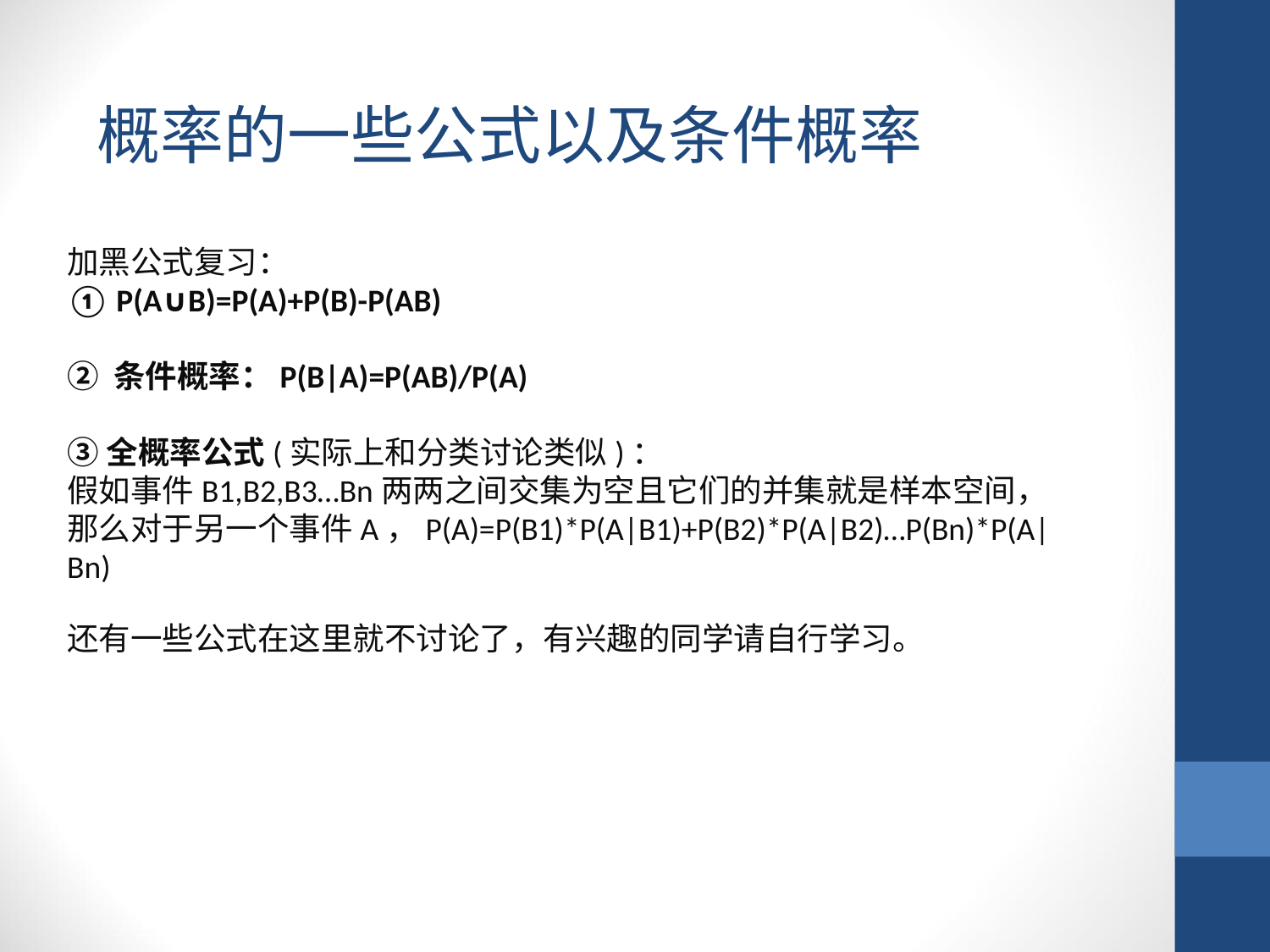

概率的一些公式以及条件概率
加黑公式复习：
① P(A∪B)=P(A)+P(B)-P(AB)

② 条件概率：P(B|A)=P(AB)/P(A)

③全概率公式(实际上和分类讨论类似)：
假如事件B1,B2,B3…Bn两两之间交集为空且它们的并集就是样本空间，那么对于另一个事件A，P(A)=P(B1)*P(A|B1)+P(B2)*P(A|B2)…P(Bn)*P(A|Bn)
还有一些公式在这里就不讨论了，有兴趣的同学请自行学习。